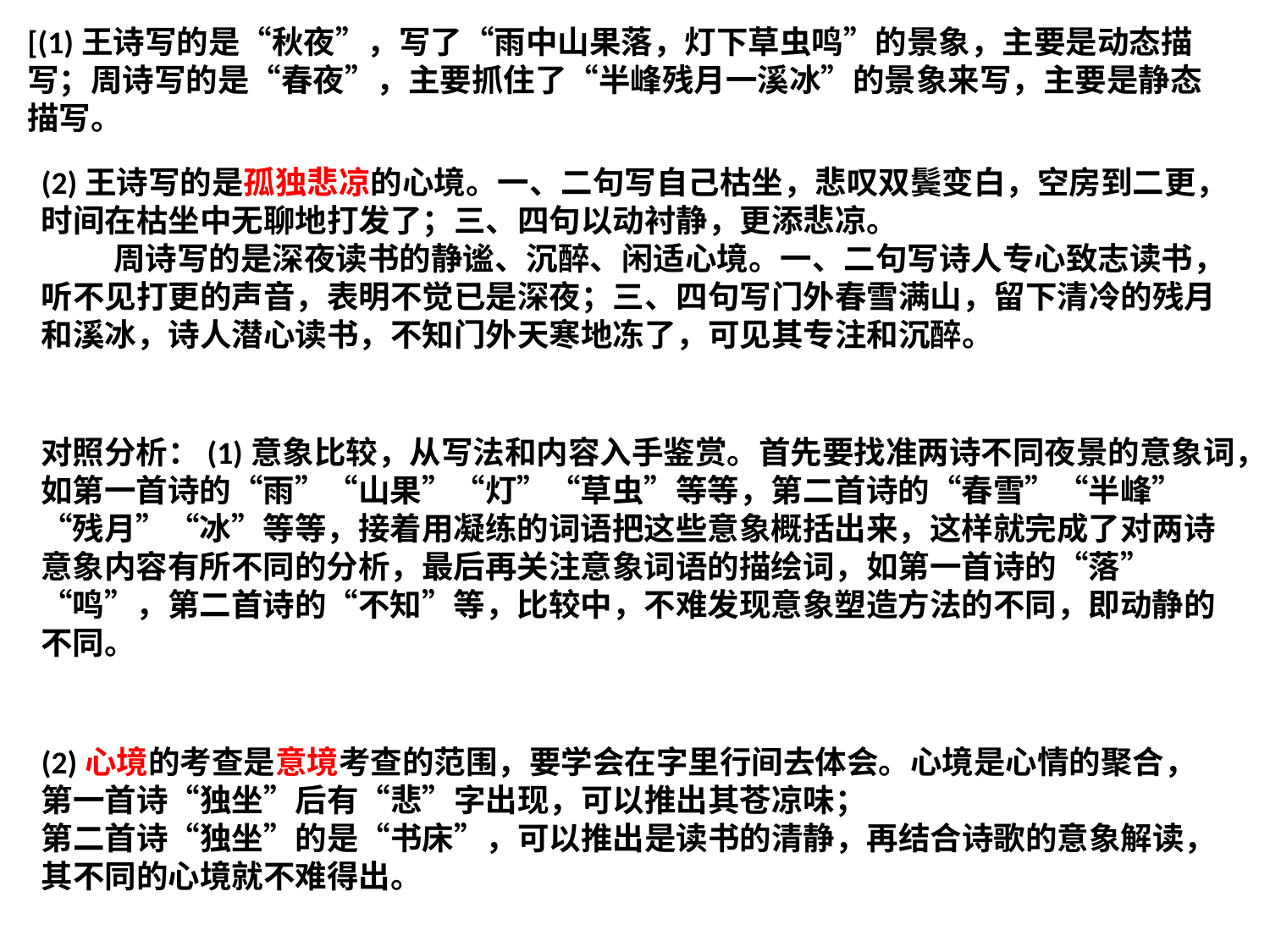

[(1)王诗写的是“秋夜”，写了“雨中山果落，灯下草虫鸣”的景象，主要是动态描写；周诗写的是“春夜”，主要抓住了“半峰残月一溪冰”的景象来写，主要是静态描写。
(2)王诗写的是孤独悲凉的心境。一、二句写自己枯坐，悲叹双鬓变白，空房到二更，时间在枯坐中无聊地打发了；三、四句以动衬静，更添悲凉。
         周诗写的是深夜读书的静谧、沉醉、闲适心境。一、二句写诗人专心致志读书，听不见打更的声音，表明不觉已是深夜；三、四句写门外春雪满山，留下清冷的残月和溪冰，诗人潜心读书，不知门外天寒地冻了，可见其专注和沉醉。
对照分析：(1)意象比较，从写法和内容入手鉴赏。首先要找准两诗不同夜景的意象词，如第一首诗的“雨”“山果”“灯”“草虫”等等，第二首诗的“春雪”“半峰”“残月”“冰”等等，接着用凝练的词语把这些意象概括出来，这样就完成了对两诗意象内容有所不同的分析，最后再关注意象词语的描绘词，如第一首诗的“落”“鸣”，第二首诗的“不知”等，比较中，不难发现意象塑造方法的不同，即动静的不同。
(2)心境的考查是意境考查的范围，要学会在字里行间去体会。心境是心情的聚合，第一首诗“独坐”后有“悲”字出现，可以推出其苍凉味；
第二首诗“独坐”的是“书床”，可以推出是读书的清静，再结合诗歌的意象解读，其不同的心境就不难得出。